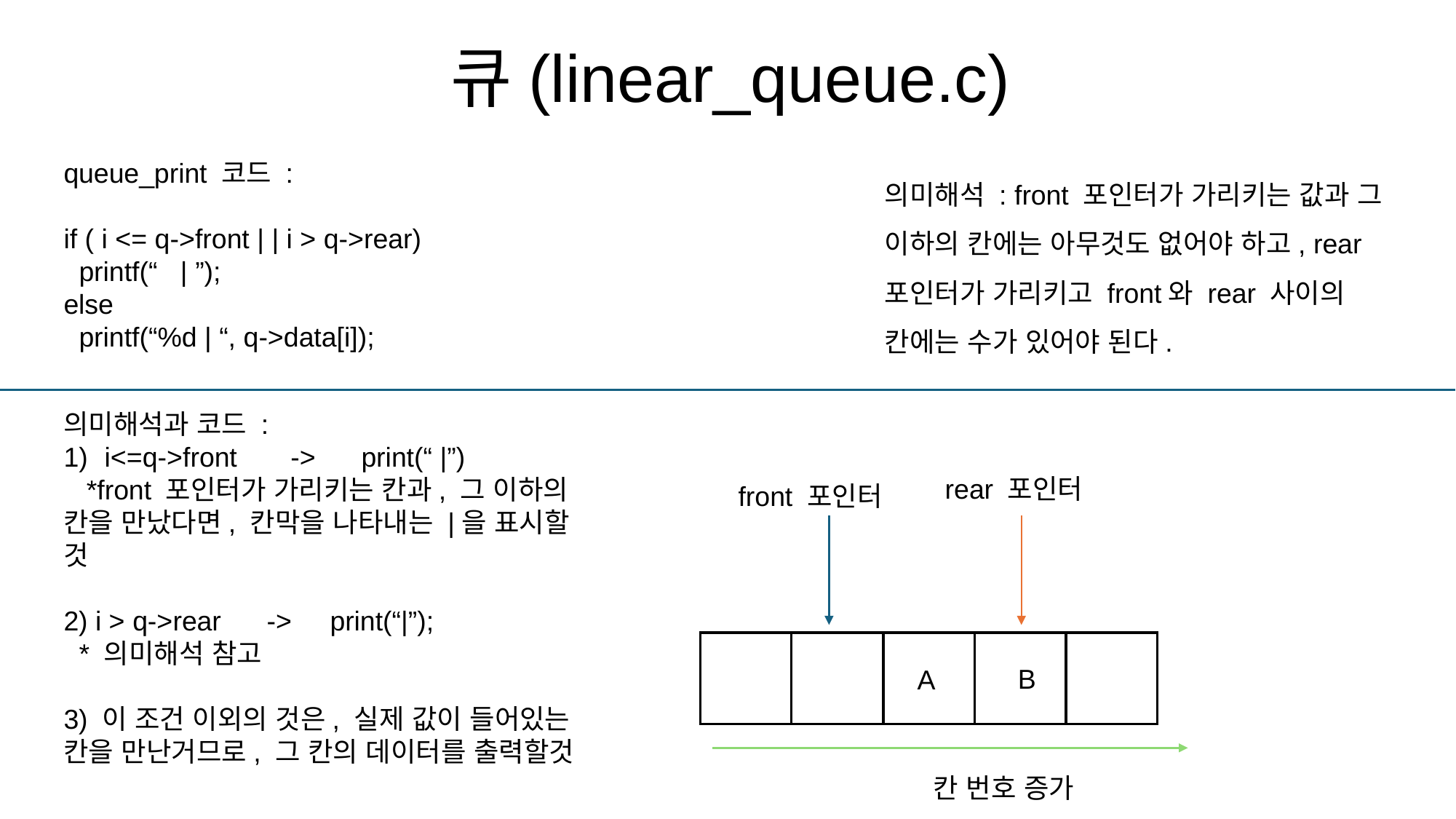

# 큐(linear_queue.c)
queue_print 코드 :

if ( i <= q->front | | i > q->rear)
  printf(“   | ”);
else
  printf(“%d | “, q->data[i]);

의미해석 : front 포인터가 가리키는 값과 그 이하의 칸에는 아무것도 없어야 하고, rear포인터가 가리키고 front와 rear 사이의 칸에는 수가 있어야 된다.

의미해석과 코드 :
i<=q->front       ->      print(“ |”)
   *front 포인터가 가리키는 칸과, 그 이하의 칸을 만났다면, 칸막을 나타내는 |을 표시할 것

2) i > q->rear      ->     print(“|”);
  * 의미해석 참고

3) 이 조건 이외의 것은, 실제 값이 들어있는 칸을 만난거므로, 그 칸의 데이터를 출력할것
rear 포인터
front 포인터

B
A
칸 번호 증가